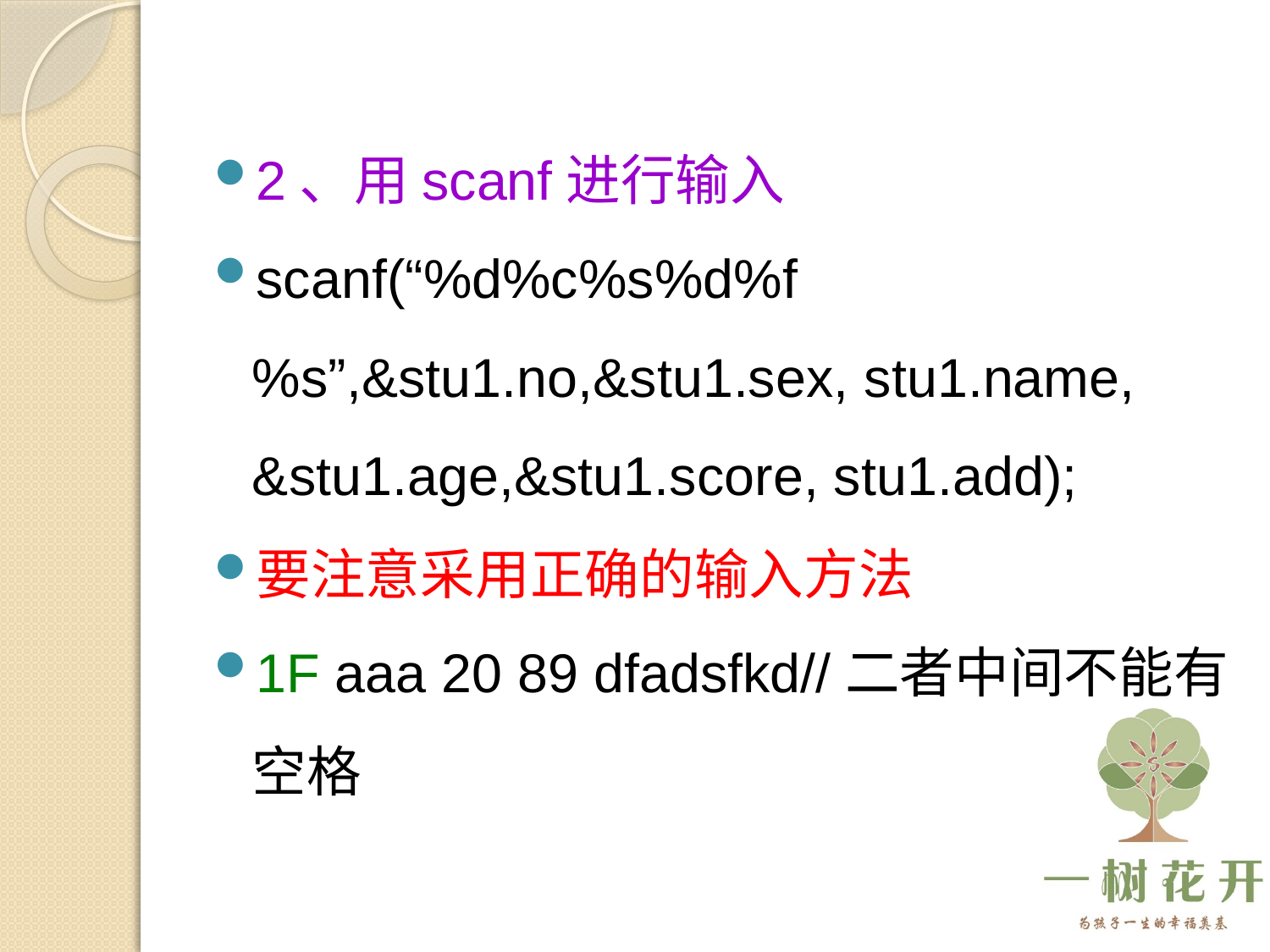

2、用scanf进行输入
scanf(“%d%c%s%d%f%s”,&stu1.no,&stu1.sex, stu1.name, &stu1.age,&stu1.score, stu1.add);
要注意采用正确的输入方法
1F aaa 20 89 dfadsfkd//二者中间不能有空格

8